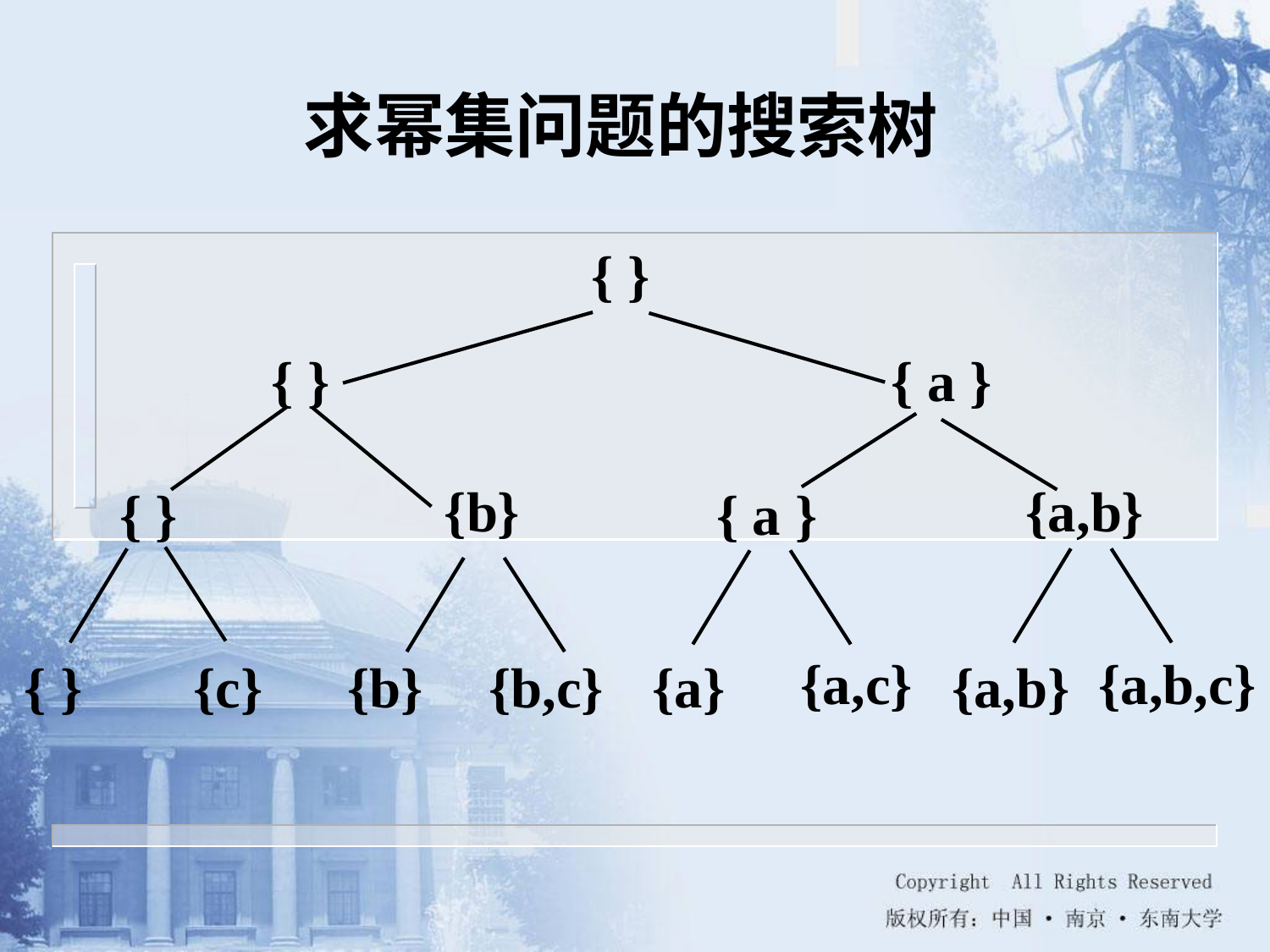

求幂集问题的搜索树
{ }
{ }
{ a }
{b}
{a,b}
{ }
{ a }
{a,c}
{a,b,c}
{ }
{c}
{b}
{b,c}
{a}
{a,b}